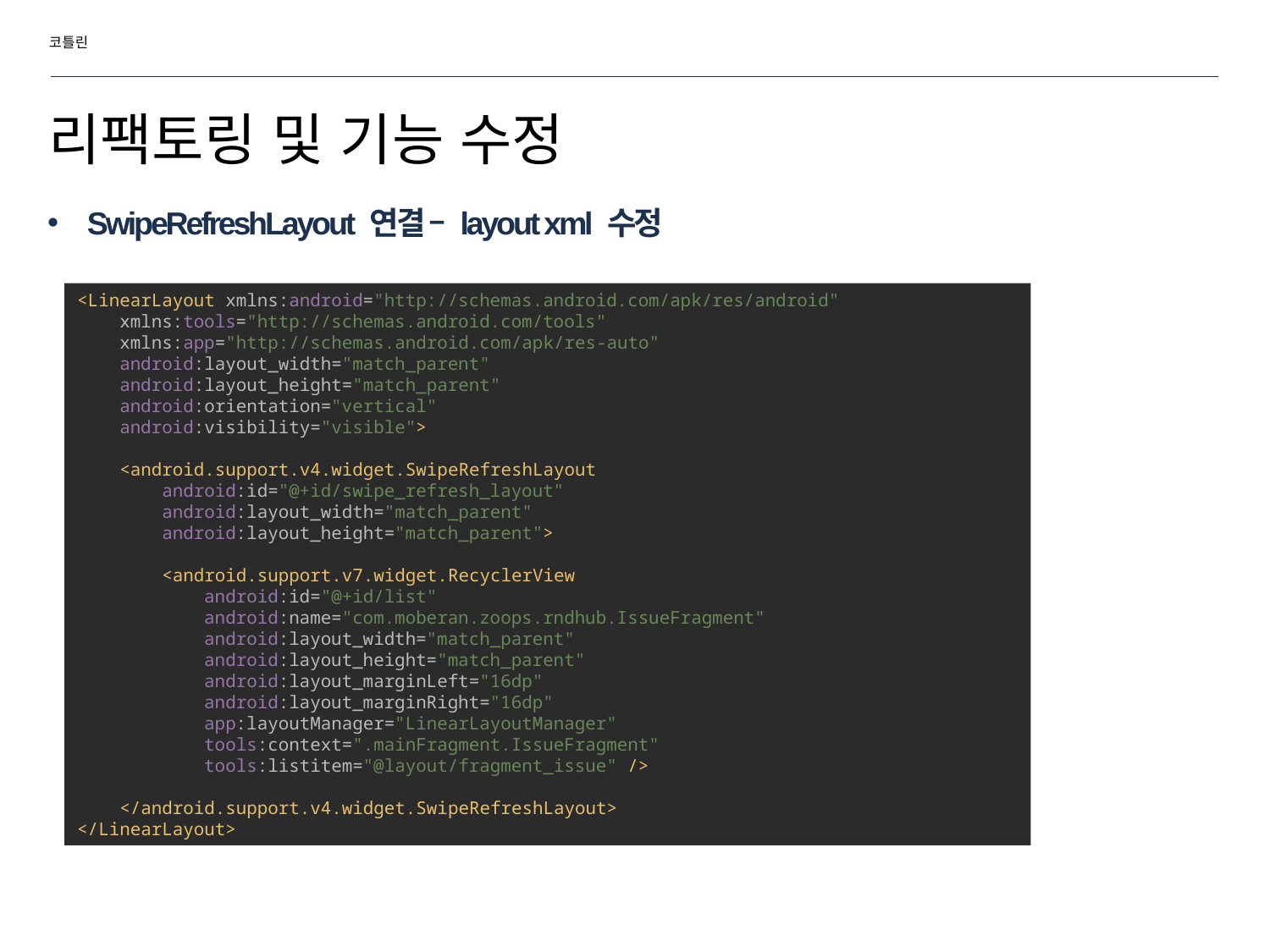

코틀린
# 리팩토링 및 기능 수정
SwipeRefreshLayout 연결 – layout xml 수정

<LinearLayout xmlns:android="http://schemas.android.com/apk/res/android"
    xmlns:tools="http://schemas.android.com/tools"
    xmlns:app="http://schemas.android.com/apk/res-auto"
    android:layout_width="match_parent"
    android:layout_height="match_parent"
    android:orientation="vertical"
    android:visibility="visible">
    <android.support.v4.widget.SwipeRefreshLayout
        android:id="@+id/swipe_refresh_layout"
        android:layout_width="match_parent"
        android:layout_height="match_parent">
        <android.support.v7.widget.RecyclerView
            android:id="@+id/list"
            android:name="com.moberan.zoops.rndhub.IssueFragment"
            android:layout_width="match_parent"
            android:layout_height="match_parent"
            android:layout_marginLeft="16dp"
            android:layout_marginRight="16dp"
            app:layoutManager="LinearLayoutManager"
            tools:context=".mainFragment.IssueFragment"
            tools:listitem="@layout/fragment_issue" />
    </android.support.v4.widget.SwipeRefreshLayout>
</LinearLayout>